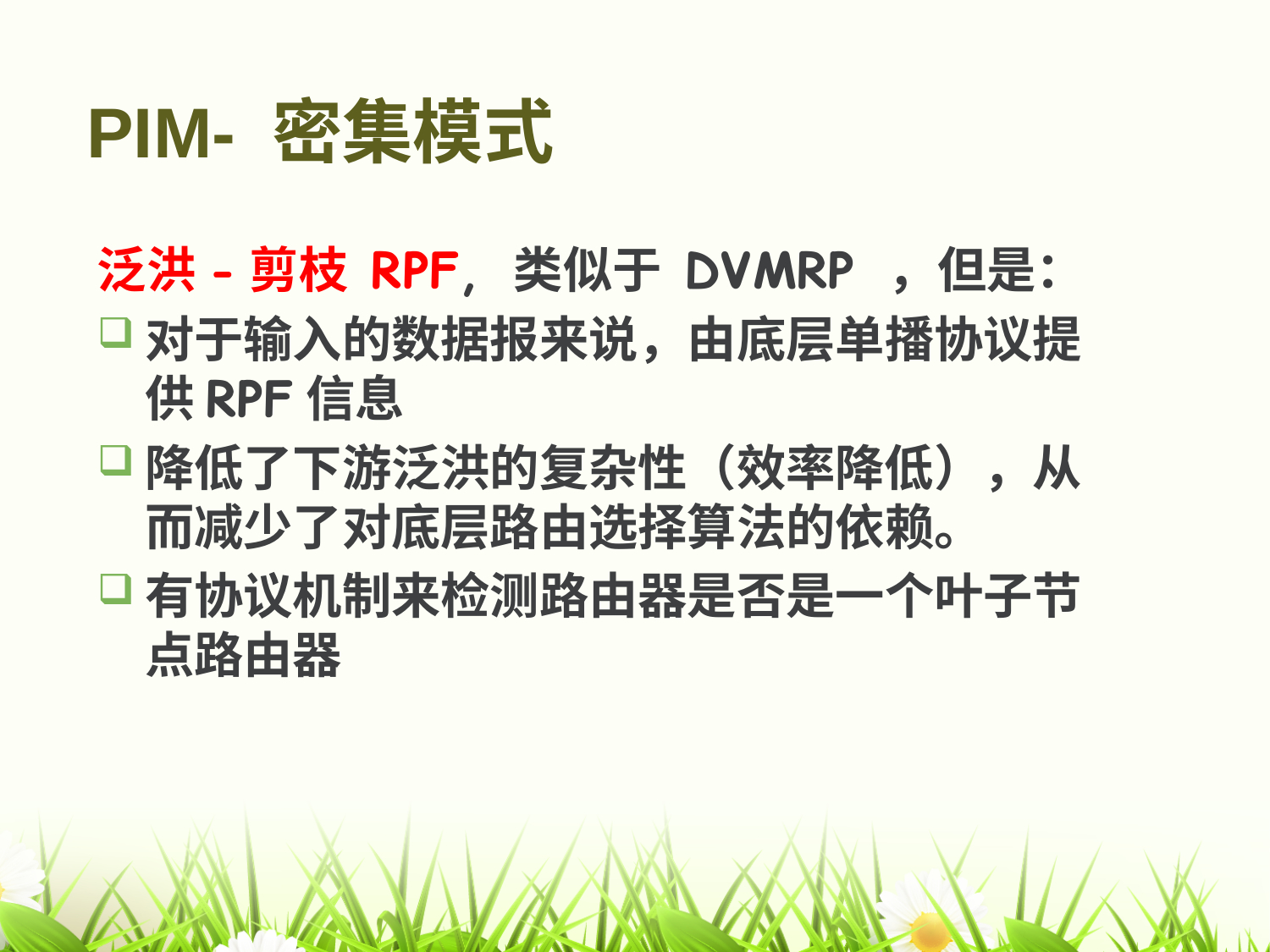

# PIM- 密集模式
泛洪-剪枝 RPF, 类似于 DVMRP ，但是：
对于输入的数据报来说，由底层单播协议提供RPF信息
降低了下游泛洪的复杂性（效率降低），从而减少了对底层路由选择算法的依赖。
有协议机制来检测路由器是否是一个叶子节点路由器